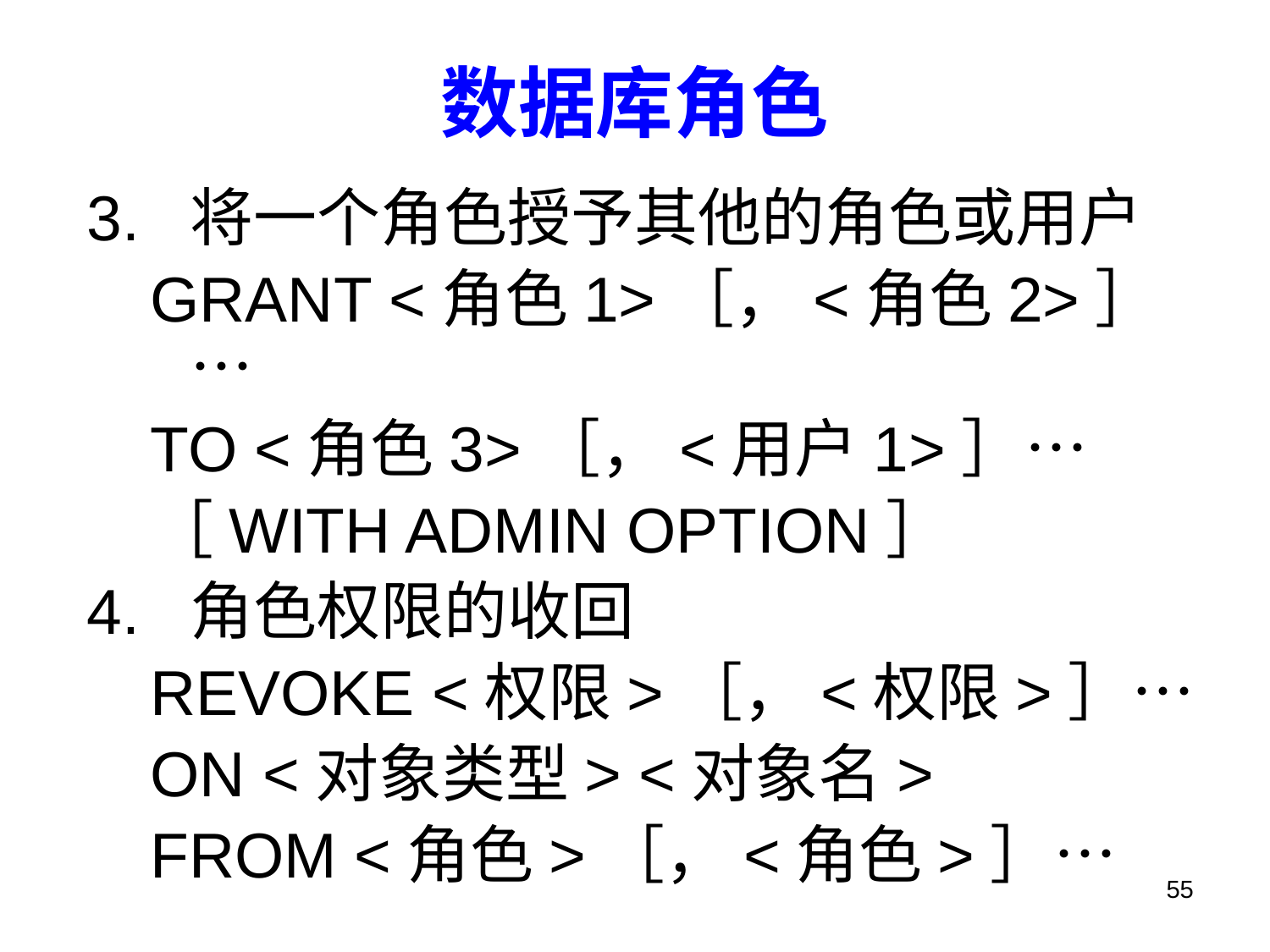

# 数据库角色
将一个角色授予其他的角色或用户
GRANT <角色1>［，<角色2>］…
TO <角色3>［，<用户1>］…
［WITH ADMIN OPTION］
角色权限的收回
REVOKE <权限>［，<权限>］…
ON <对象类型> <对象名>
FROM <角色>［，<角色>］…
55